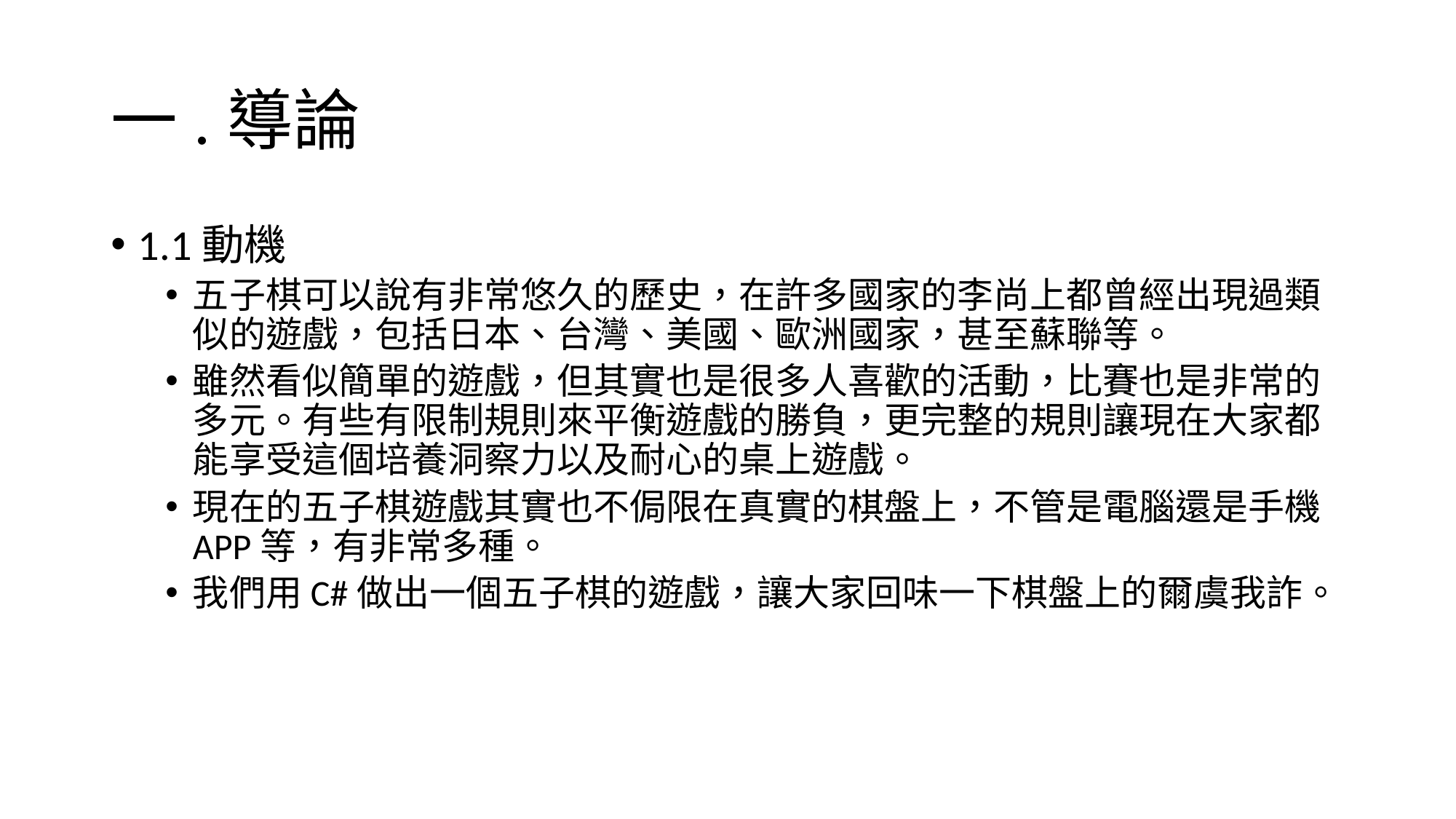

# 一.導論
1.1動機
五子棋可以說有非常悠久的歷史，在許多國家的李尚上都曾經出現過類似的遊戲，包括日本、台灣、美國、歐洲國家，甚至蘇聯等。
雖然看似簡單的遊戲，但其實也是很多人喜歡的活動，比賽也是非常的多元。有些有限制規則來平衡遊戲的勝負，更完整的規則讓現在大家都能享受這個培養洞察力以及耐心的桌上遊戲。
現在的五子棋遊戲其實也不侷限在真實的棋盤上，不管是電腦還是手機APP等，有非常多種。
我們用C#做出一個五子棋的遊戲，讓大家回味一下棋盤上的爾虞我詐。